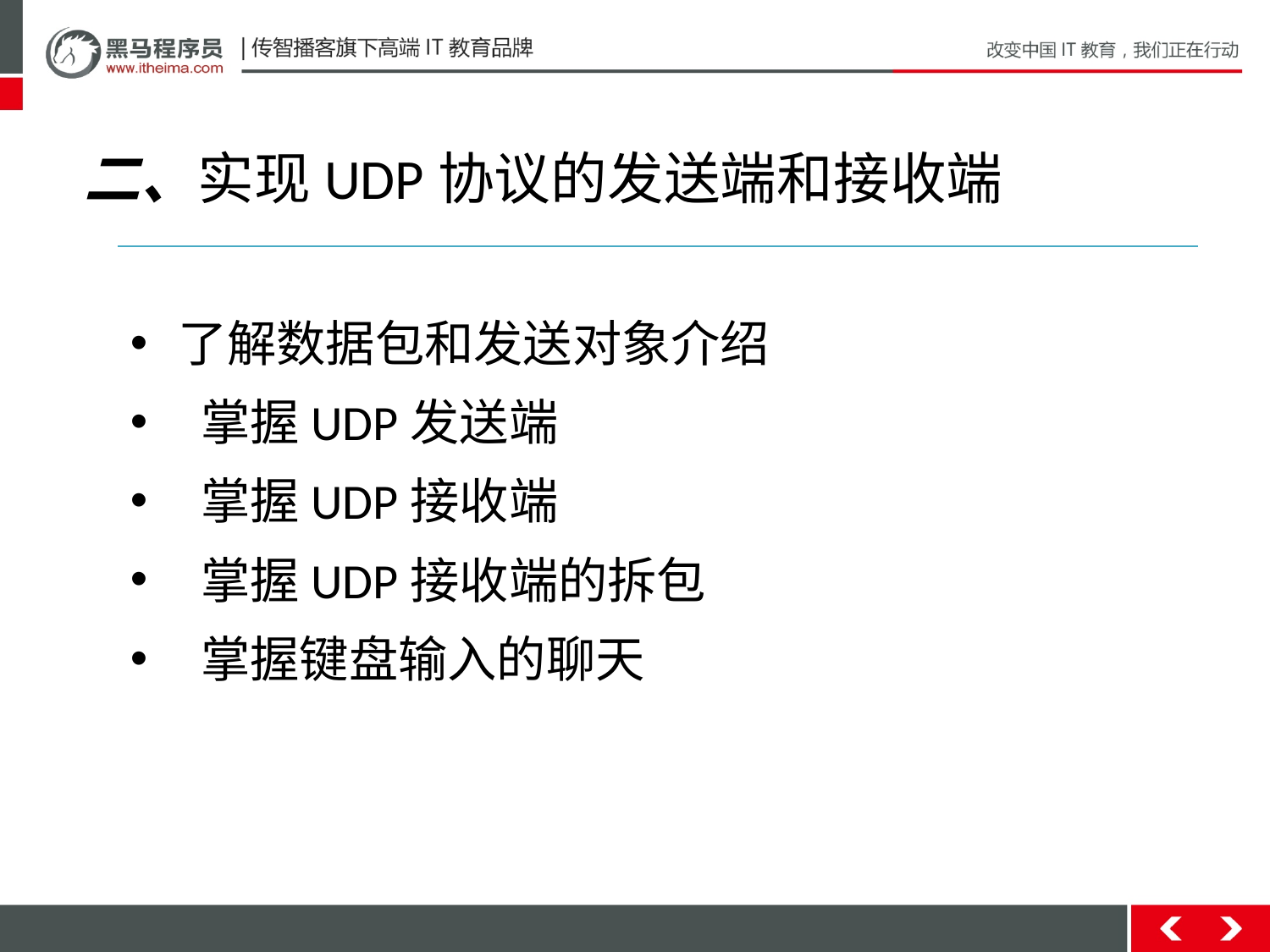

二、实现UDP协议的发送端和接收端
了解数据包和发送对象介绍
 掌握UDP发送端
 掌握UDP接收端
 掌握UDP接收端的拆包
 掌握键盘输入的聊天